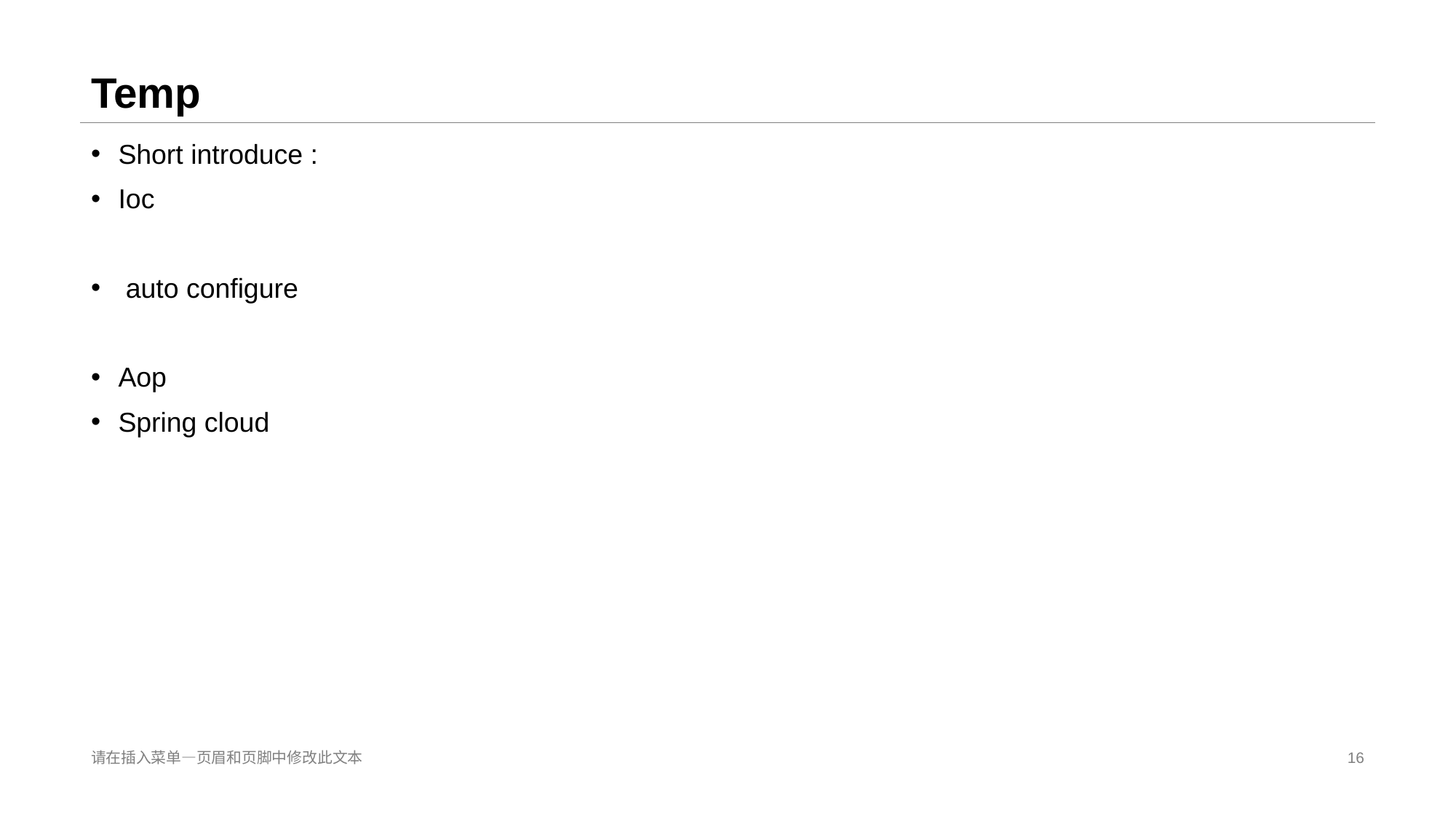

# Temp
Short introduce :
Ioc

 auto configure

Aop
Spring cloud

请在插入菜单—页眉和页脚中修改此文本
16